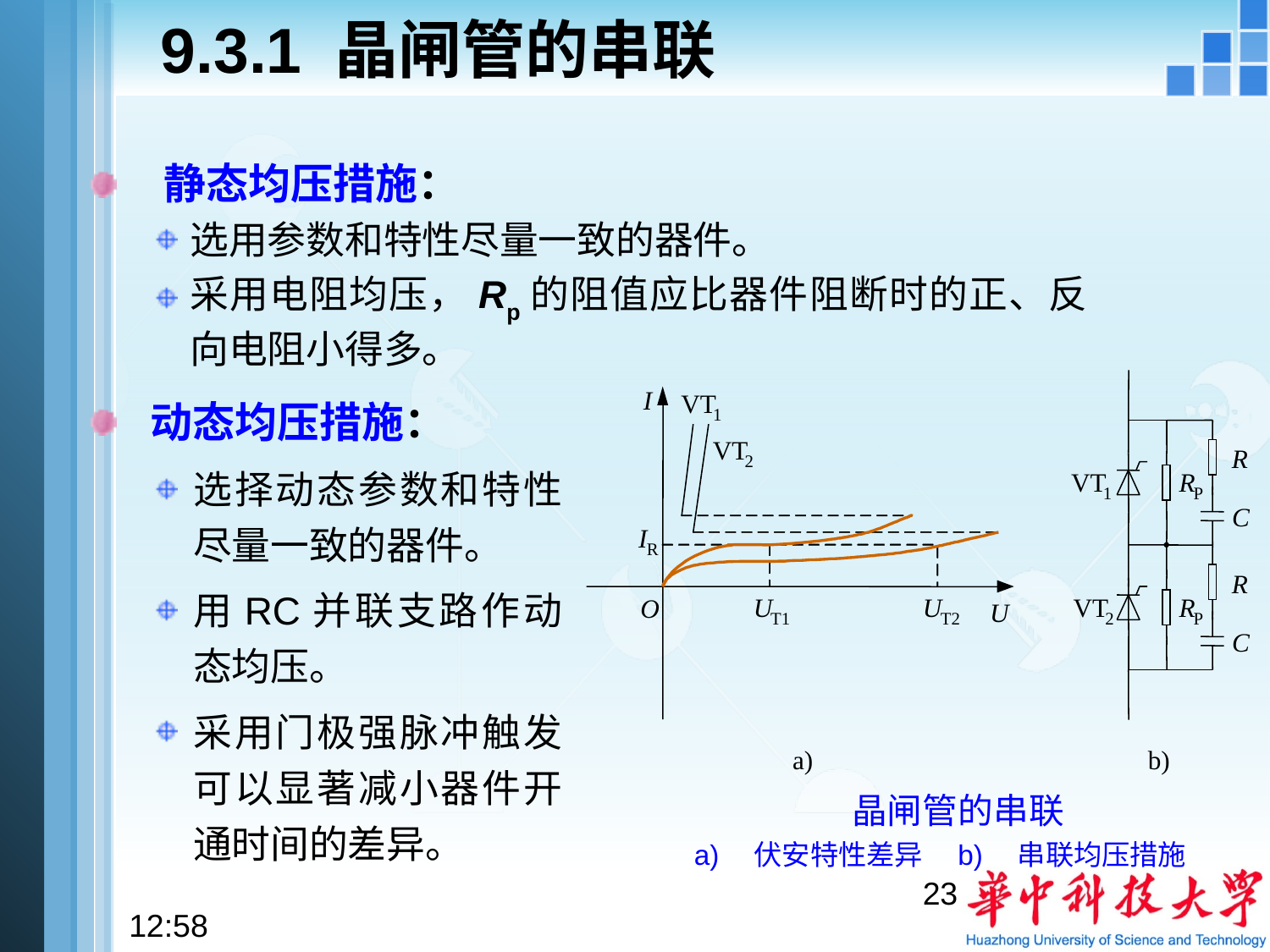

# 9.3.1 晶闸管的串联
  静态均压措施：
选用参数和特性尽量一致的器件。
采用电阻均压，Rp的阻值应比器件阻断时的正、反向电阻小得多。

I

VT

1

VT

R

2

VT
R

1
P

C

I

R

R

U
U
VT
R
O

U

T1
T2
2
P

C

a)
b)
动态均压措施：
选择动态参数和特性尽量一致的器件。
用RC并联支路作动态均压。
采用门极强脉冲触发可以显著减小器件开通时间的差异。
　晶闸管的串联
a)　伏安特性差异　b)　串联均压措施
23
12:58